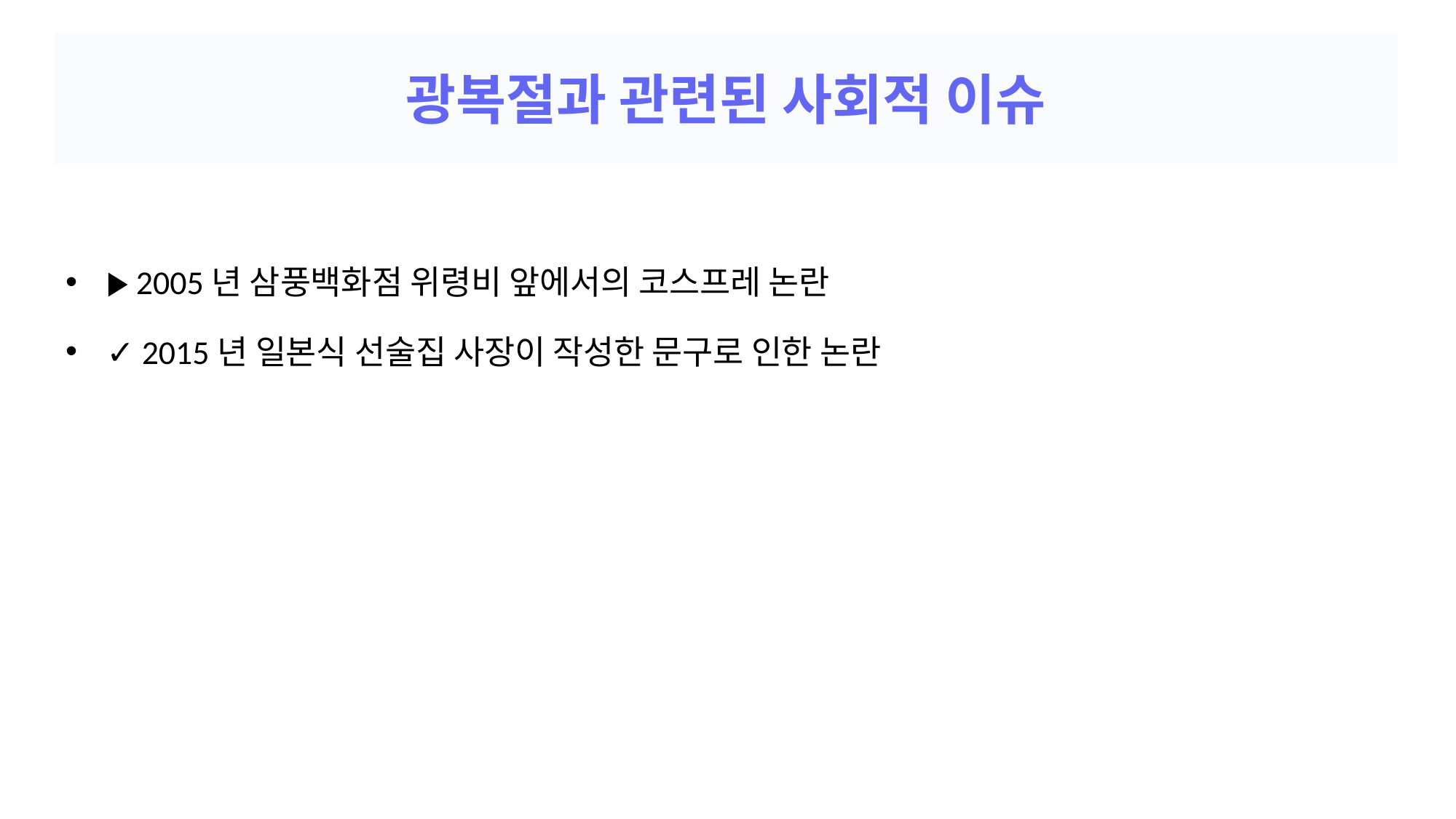

# 광복절과 관련된 사회적 이슈

▶ 2005년 삼풍백화점 위령비 앞에서의 코스프레 논란
✓ 2015년 일본식 선술집 사장이 작성한 문구로 인한 논란